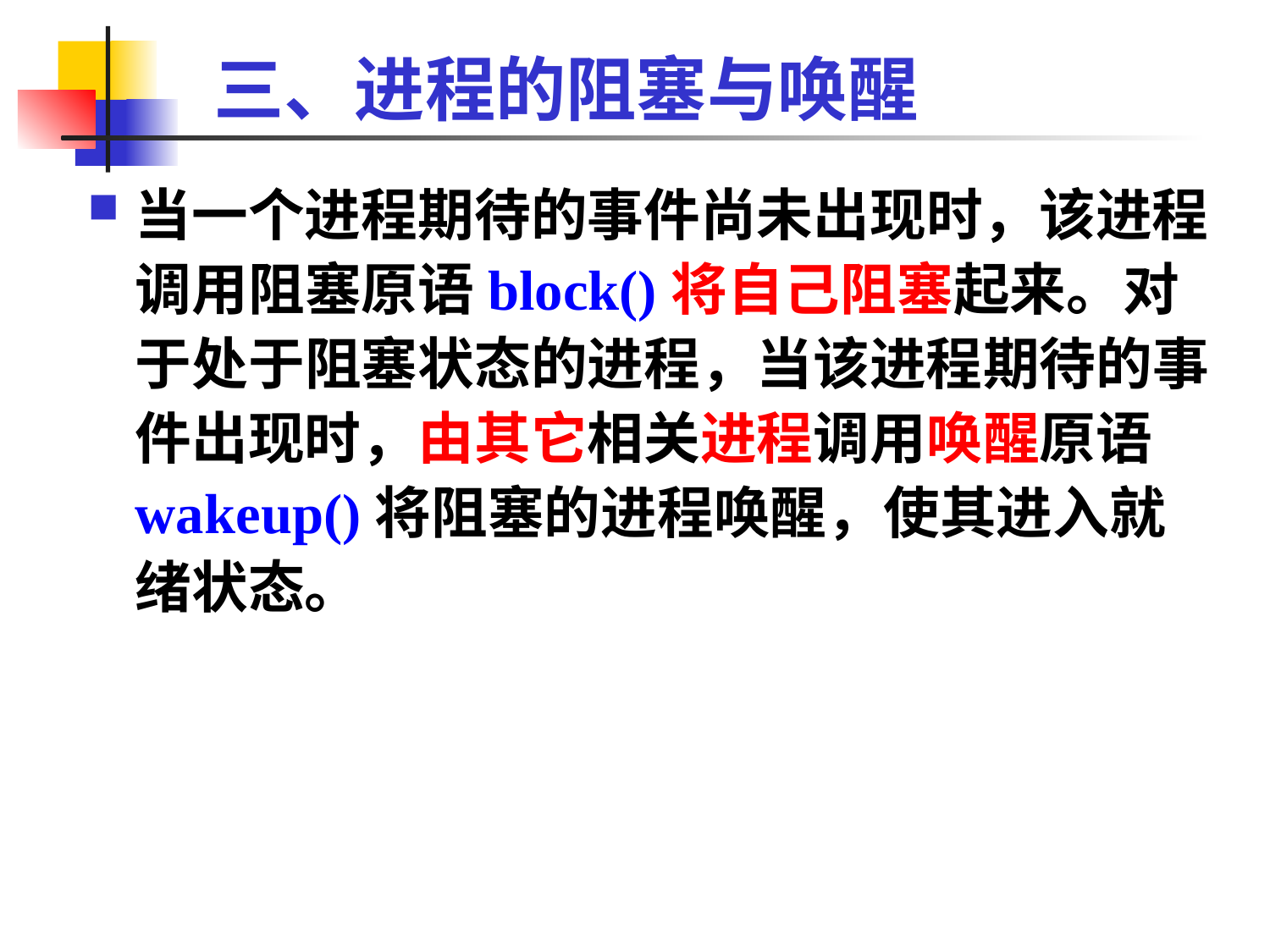

# 三、进程的阻塞与唤醒
当一个进程期待的事件尚未出现时，该进程调用阻塞原语block()将自己阻塞起来。对于处于阻塞状态的进程，当该进程期待的事件出现时，由其它相关进程调用唤醒原语wakeup()将阻塞的进程唤醒，使其进入就绪状态。